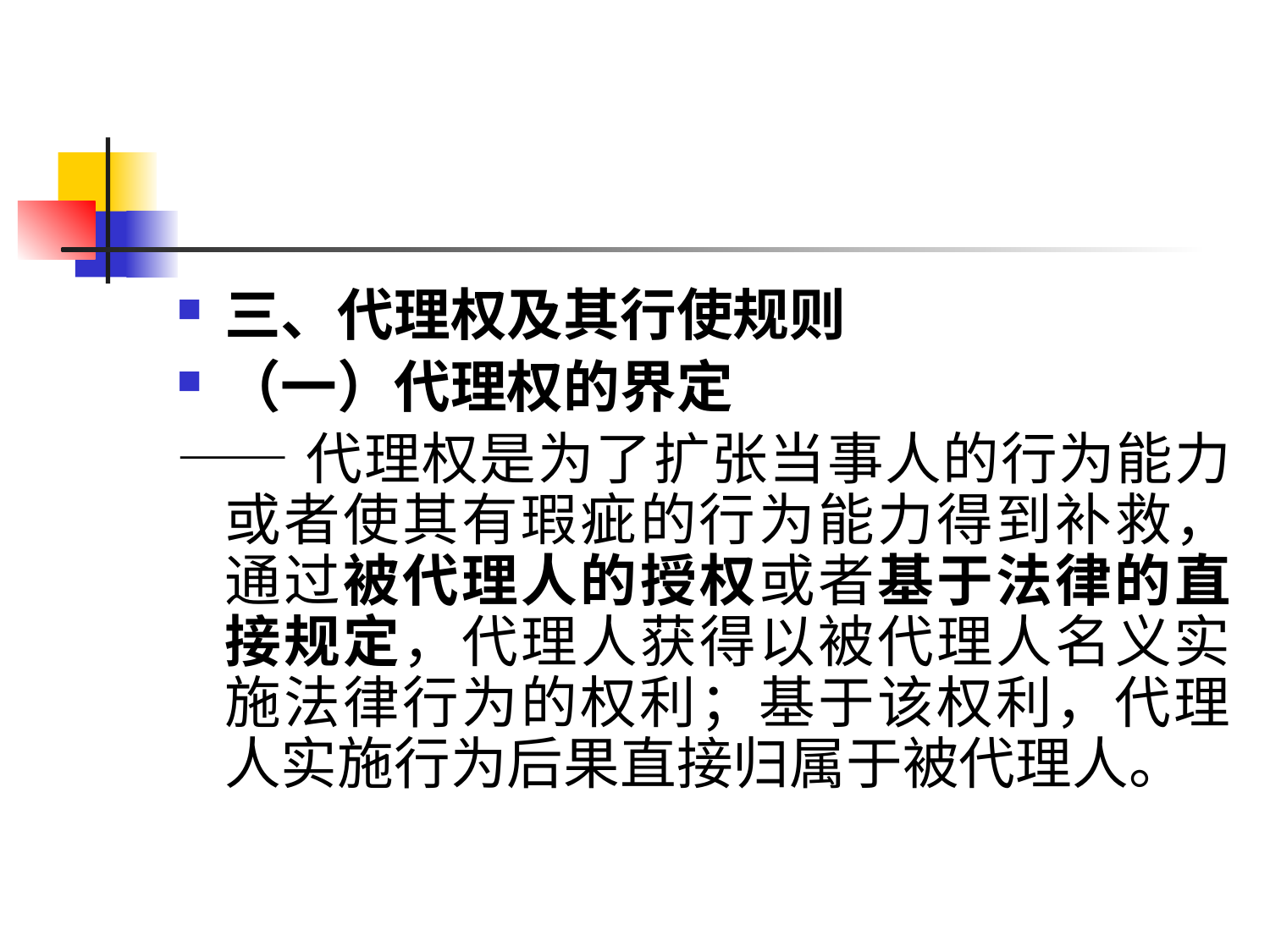

#
三、代理权及其行使规则
（一）代理权的界定
——代理权是为了扩张当事人的行为能力或者使其有瑕疵的行为能力得到补救，通过被代理人的授权或者基于法律的直接规定，代理人获得以被代理人名义实施法律行为的权利；基于该权利，代理人实施行为后果直接归属于被代理人。